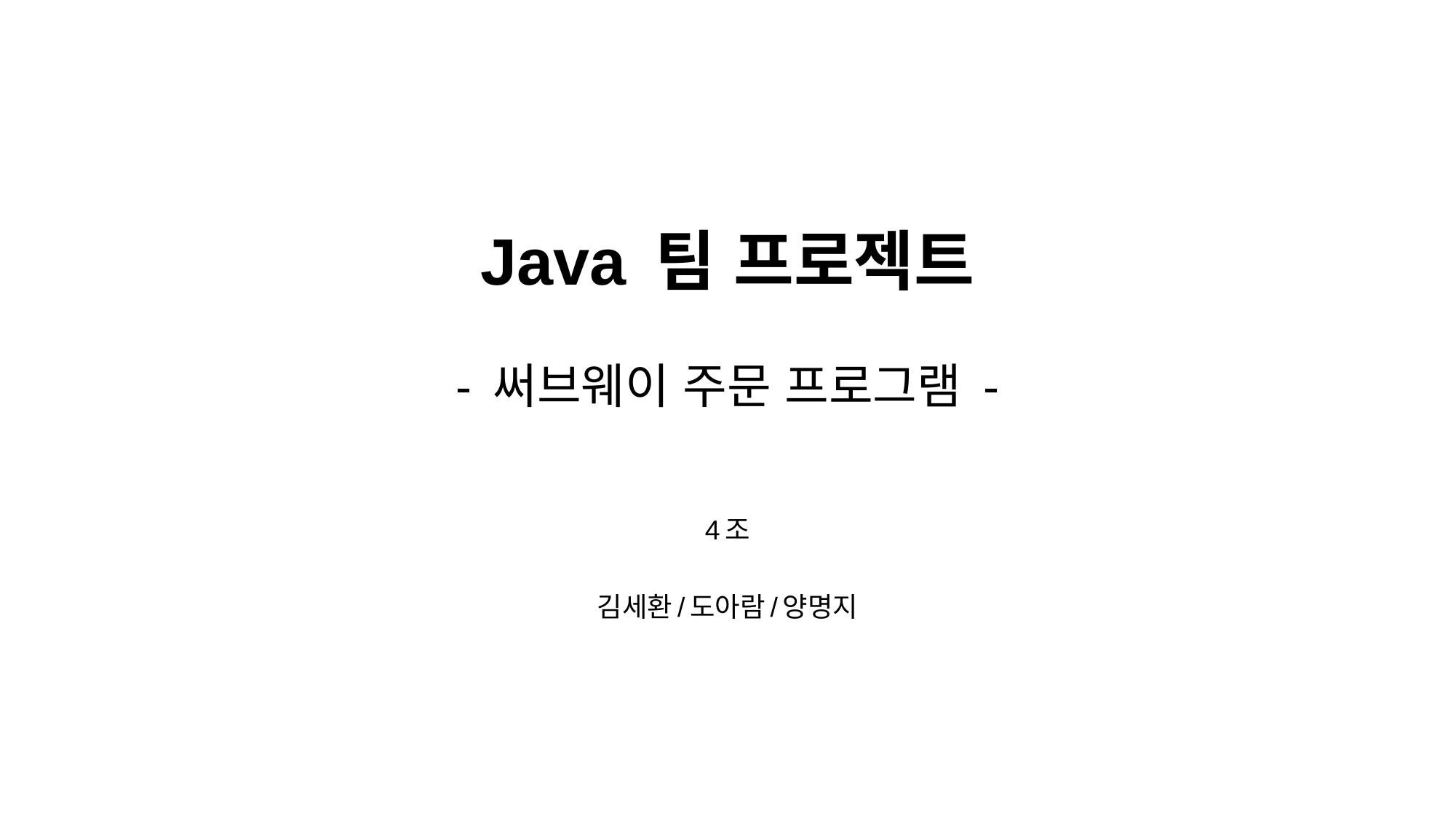

# Java 팀 프로젝트 - 써브웨이 주문 프로그램 -

4조
김세환/도아람/양명지